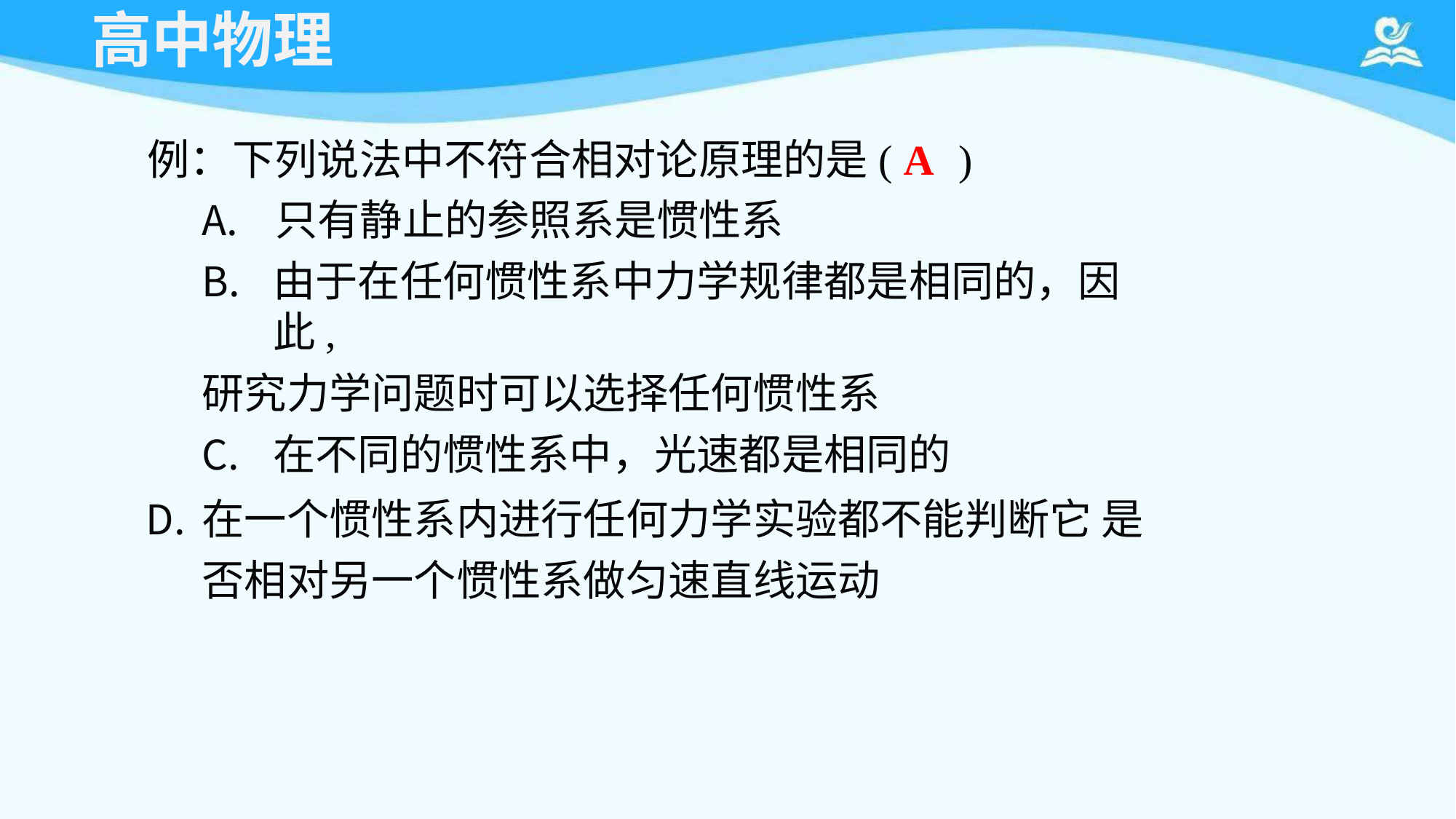

# 高中物理
例：下列说法中不符合相对论原理的是(	A	)
只有静止的参照系是惯性系
由于在任何惯性系中力学规律都是相同的，因此,
研究力学问题时可以选择任何惯性系
在不同的惯性系中，光速都是相同的
在一个惯性系内进行任何力学实验都不能判断它 是否相对另一个惯性系做匀速直线运动